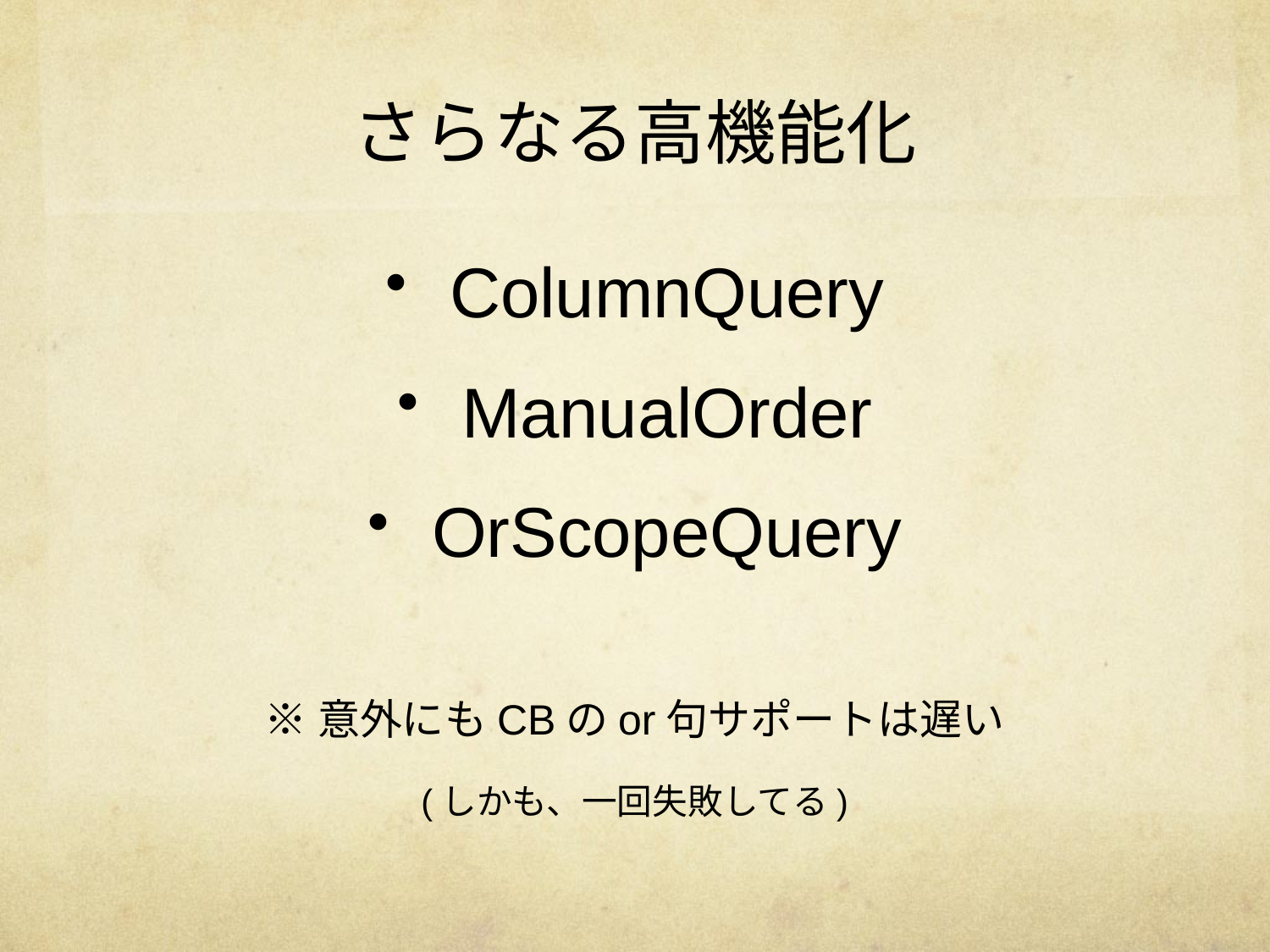

# さらなる高機能化
ColumnQuery
ManualOrder
OrScopeQuery

※意外にもCBのor句サポートは遅い
(しかも、一回失敗してる)